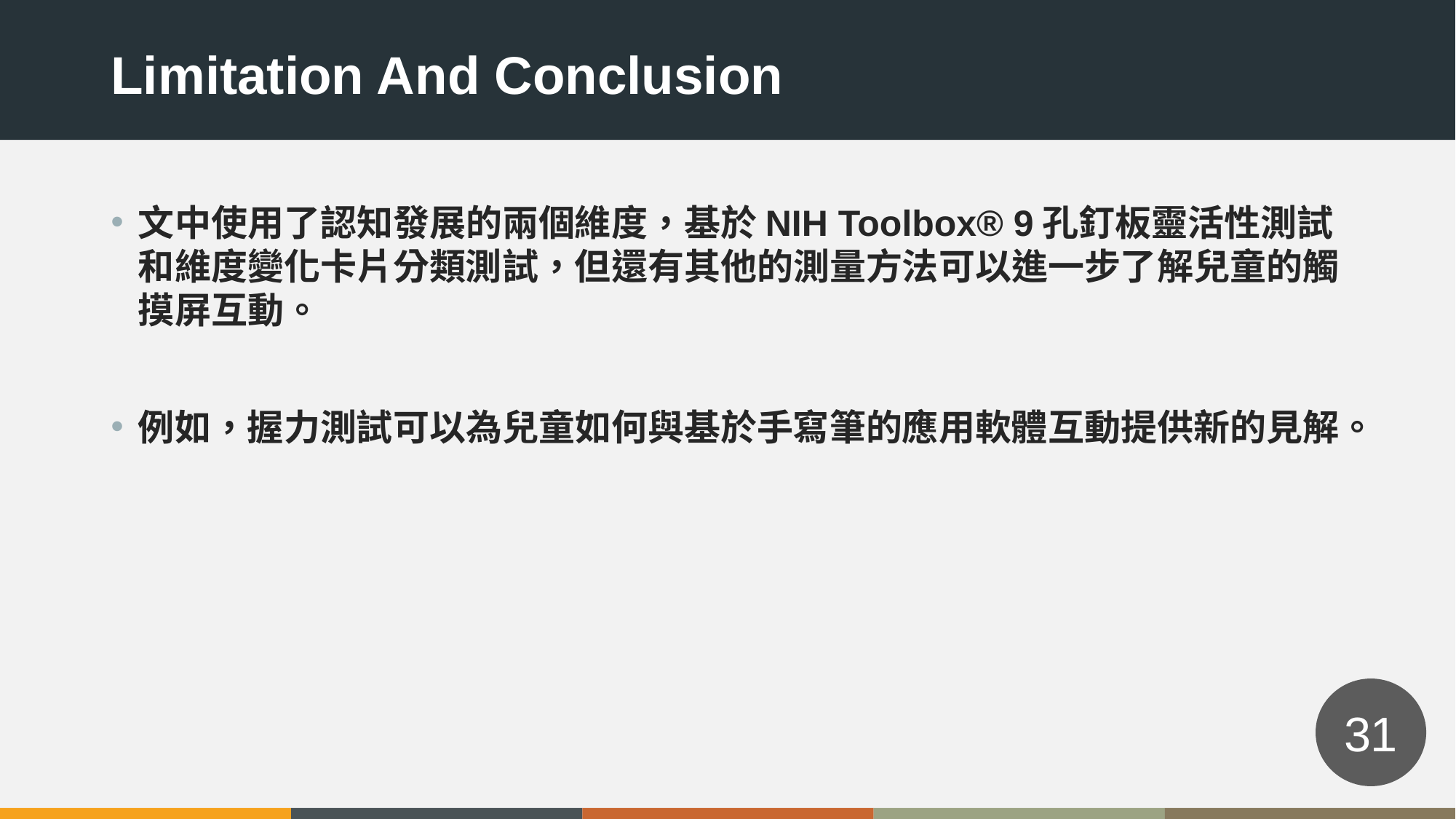

Limitation And Conclusion
文中使用了認知發展的兩個維度，基於NIH Toolbox® 9孔釘板靈活性測試和維度變化卡片分類測試，但還有其他的測量方法可以進一步了解兒童的觸摸屏互動。

例如，握力測試可以為兒童如何與基於手寫筆的應用軟體互動提供新的見解。

31